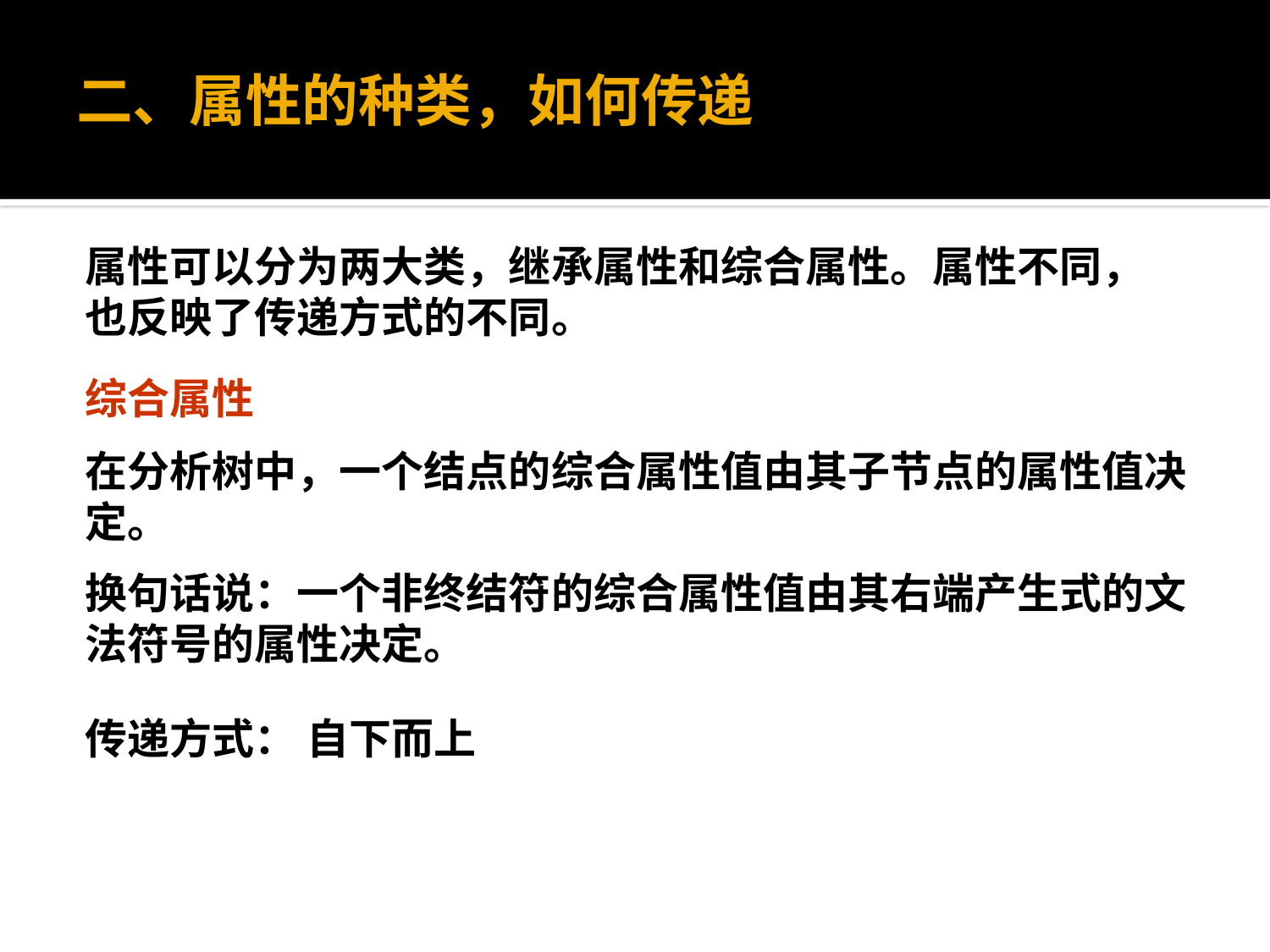

# 二、属性的种类，如何传递
属性可以分为两大类，继承属性和综合属性。属性不同，也反映了传递方式的不同。
综合属性
在分析树中，一个结点的综合属性值由其子节点的属性值决定。
换句话说：一个非终结符的综合属性值由其右端产生式的文法符号的属性决定。
传递方式： 自下而上